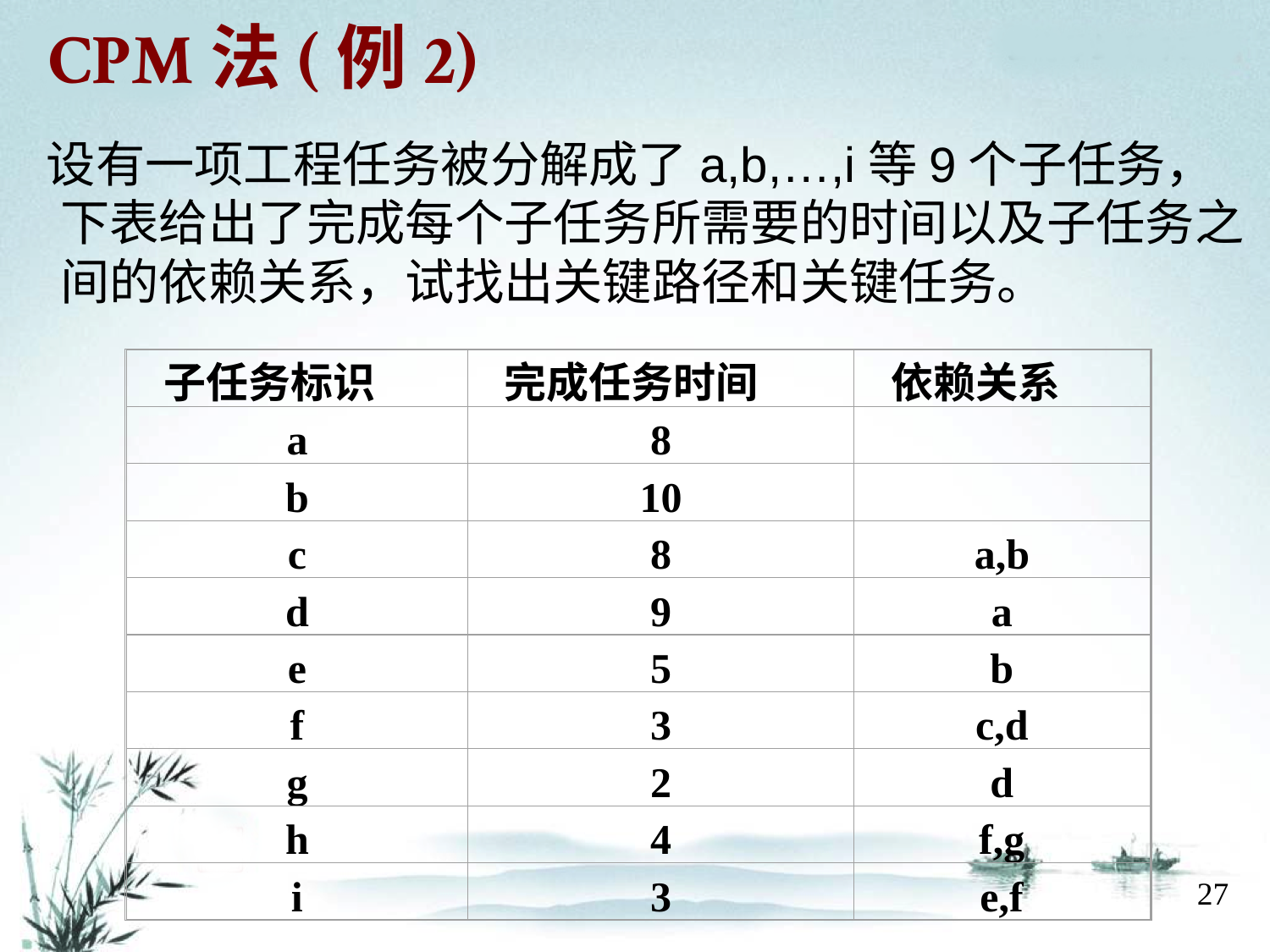

# CPM法(例2)
  设有一项工程任务被分解成了a,b,…,i等9个子任务，下表给出了完成每个子任务所需要的时间以及子任务之间的依赖关系，试找出关键路径和关键任务。

子任务标识

完成任务时间

依赖关系

a

8

b

10

c

8

a,b

d

9

a

e

5

b

f

3

c,d

g

2

d

h

4

f,g

i

3

e,f

27